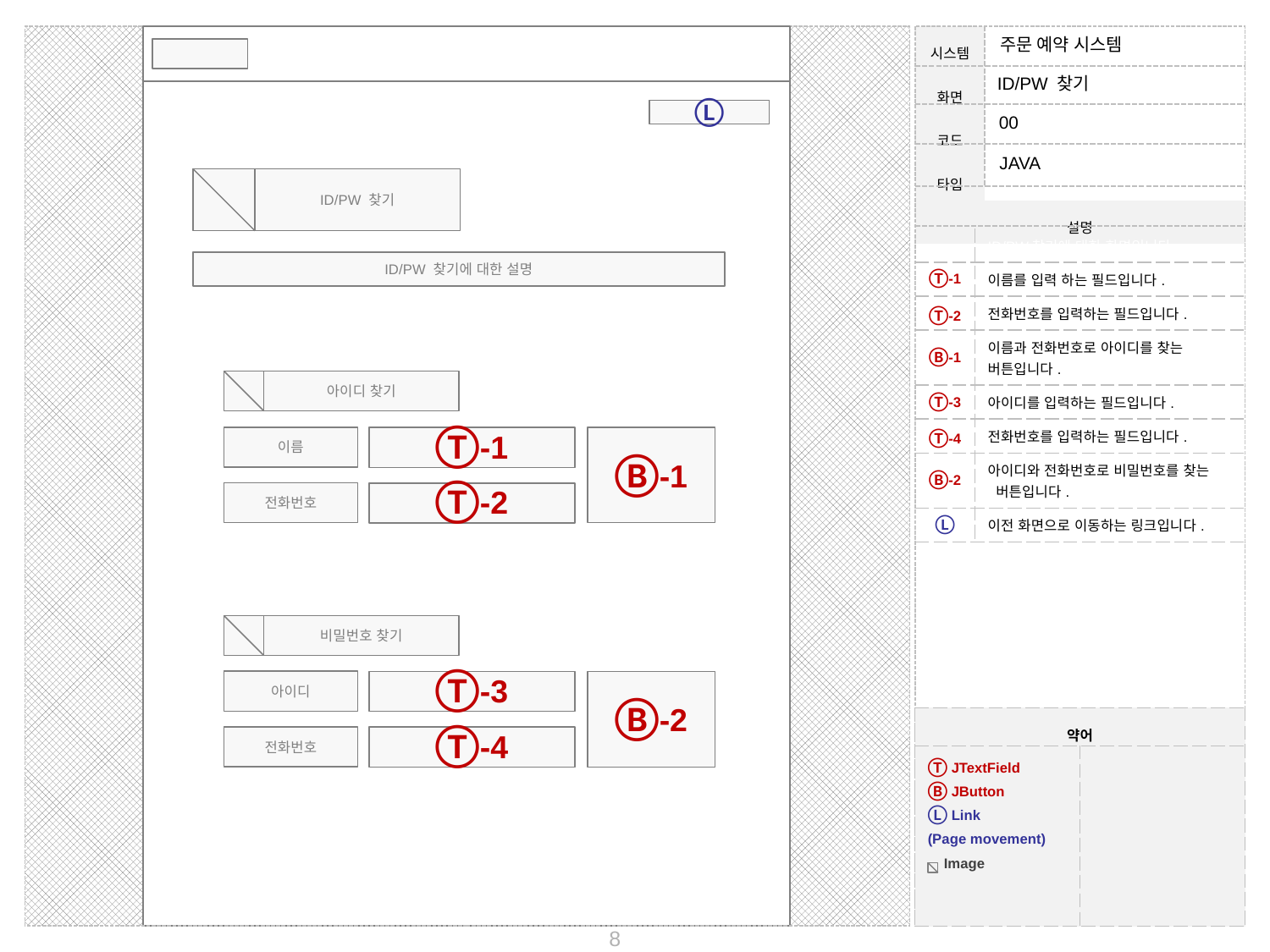

주문 예약 시스템
ID/PW 찾기
00
JAVA

ID/PW 찾기
|  | ID/PW찾기에 대한 화면입니다. |
| --- | --- |
| Ⓣ-1 | 이름를 입력 하는 필드입니다. |
| Ⓣ-2 | 전화번호를 입력하는 필드입니다. |
| Ⓑ-1 | 이름과 전화번호로 아이디를 찾는 버튼입니다. |
| Ⓣ-3 | 아이디를 입력하는 필드입니다. |
| Ⓣ-4 | 전화번호를 입력하는 필드입니다. |
| Ⓑ-2 | 아이디와 전화번호로 비밀번호를 찾는 버튼입니다. |
| Ⓛ | 이전 화면으로 이동하는 링크입니다. |
ID/PW 찾기에 대한 설명

아이디 찾기
Ⓣ-1
이름

Ⓑ-1
Ⓣ-2
전화번호

비밀번호 찾기
Ⓣ-3
아이디

Ⓑ-2
| 약어 |  |
| --- | --- |
| Ⓣ JTextField Ⓑ JButton Ⓛ Link (Page movement) Image |  |
Ⓣ-4
전화번호

8